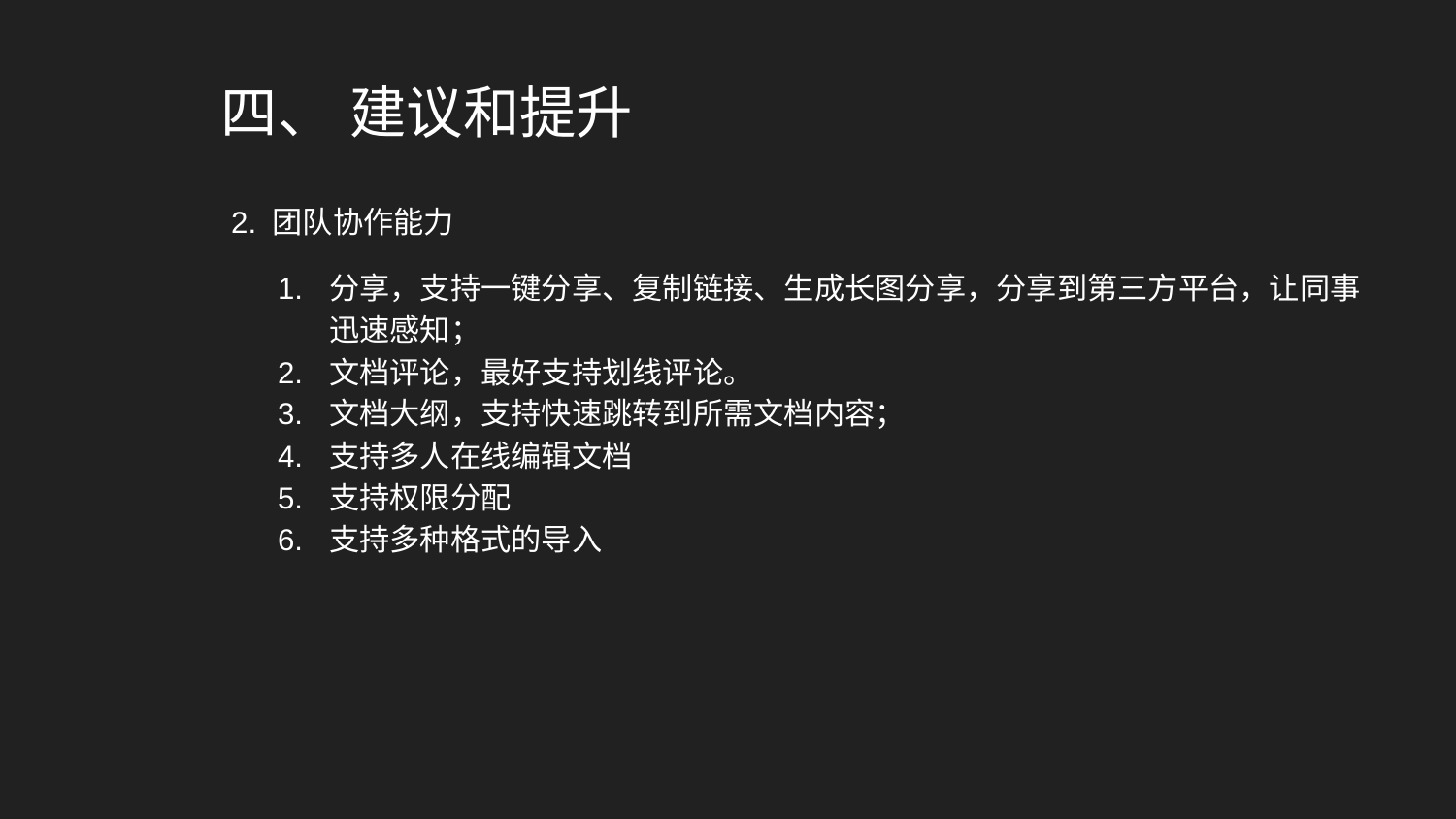

# 四、 建议和提升
2. 团队协作能力
分享，支持一键分享、复制链接、生成长图分享，分享到第三方平台，让同事迅速感知；
文档评论，最好支持划线评论。
文档大纲，支持快速跳转到所需文档内容；
支持多人在线编辑文档
支持权限分配
支持多种格式的导入